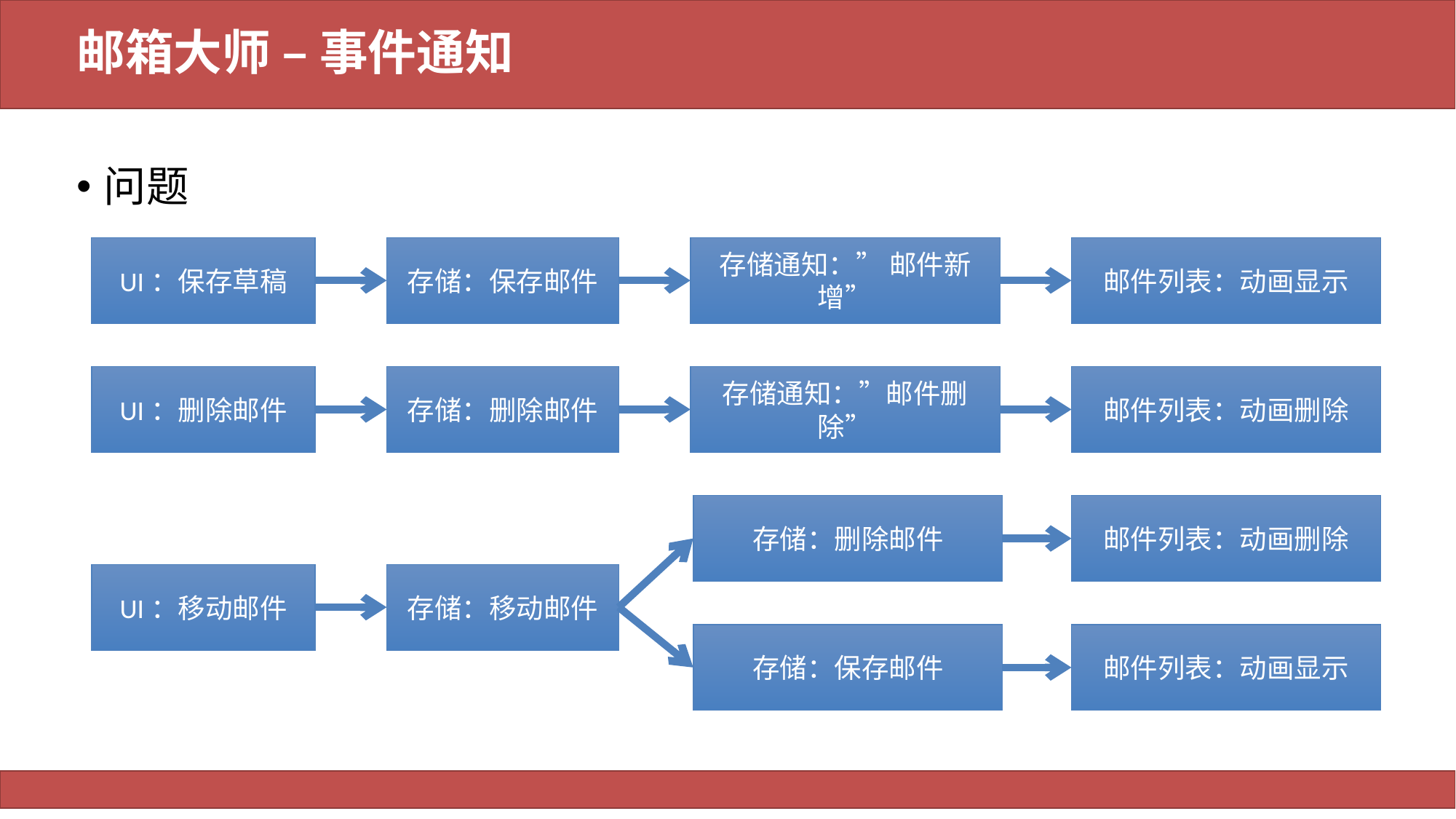

# 邮箱大师 – 事件通知
问题

UI：保存草稿
存储：保存邮件
存储通知：” 邮件新增”
邮件列表：动画显示
UI：删除邮件
存储：删除邮件
存储通知：”邮件删除”
邮件列表：动画删除
存储：删除邮件
邮件列表：动画删除
UI：移动邮件
存储：移动邮件
存储：保存邮件
邮件列表：动画显示